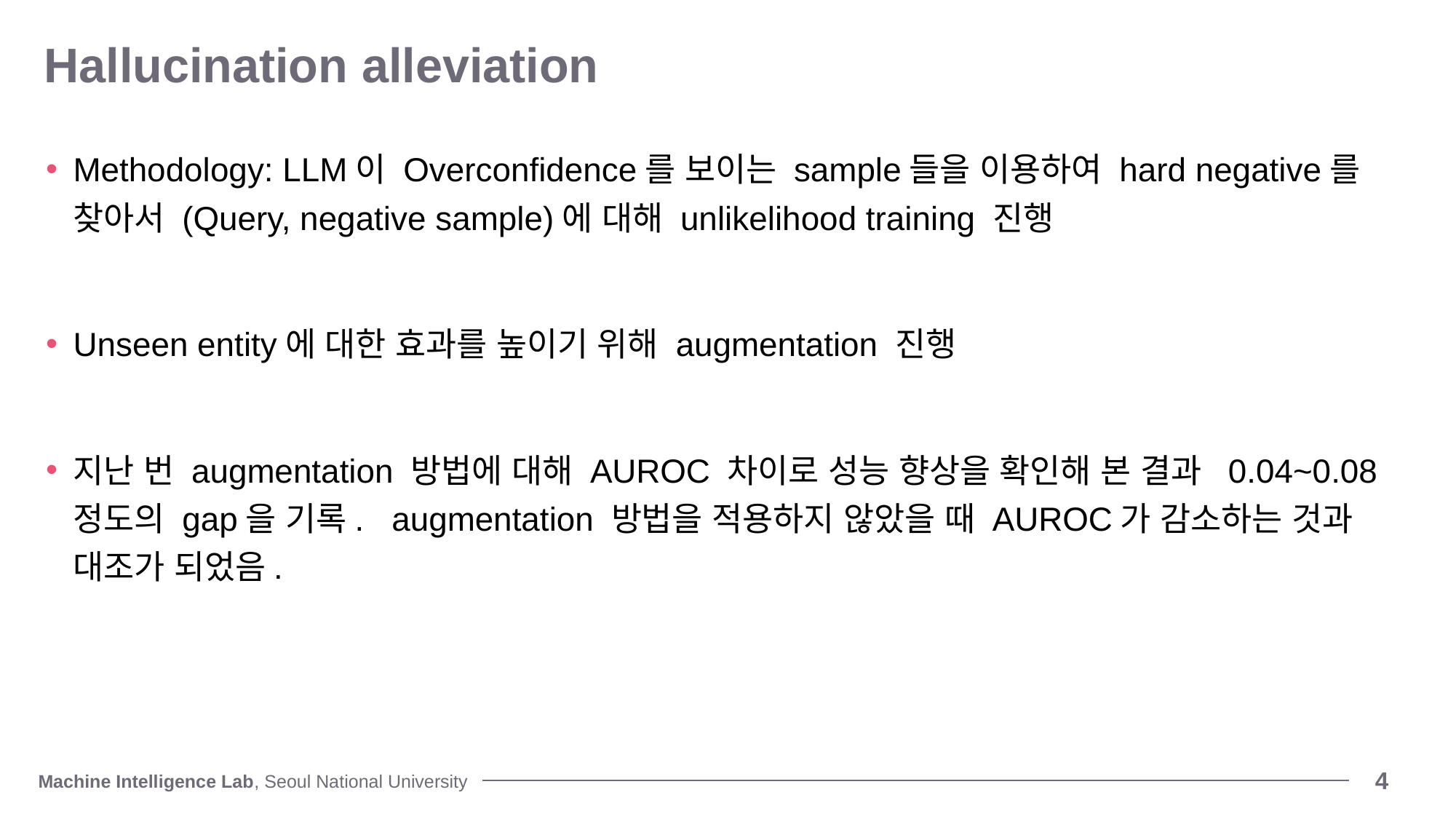

# Hallucination alleviation

Methodology: LLM이 Overconfidence를 보이는 sample들을 이용하여 hard negative를 찾아서 (Query, negative sample)에 대해 unlikelihood training 진행

Unseen entity에 대한 효과를 높이기 위해 augmentation 진행

지난 번 augmentation 방법에 대해 AUROC 차이로 성능 향상을 확인해 본 결과  0.04~0.08 정도의 gap을 기록.   augmentation 방법을 적용하지 않았을 때 AUROC가 감소하는 것과 대조가 되었음.